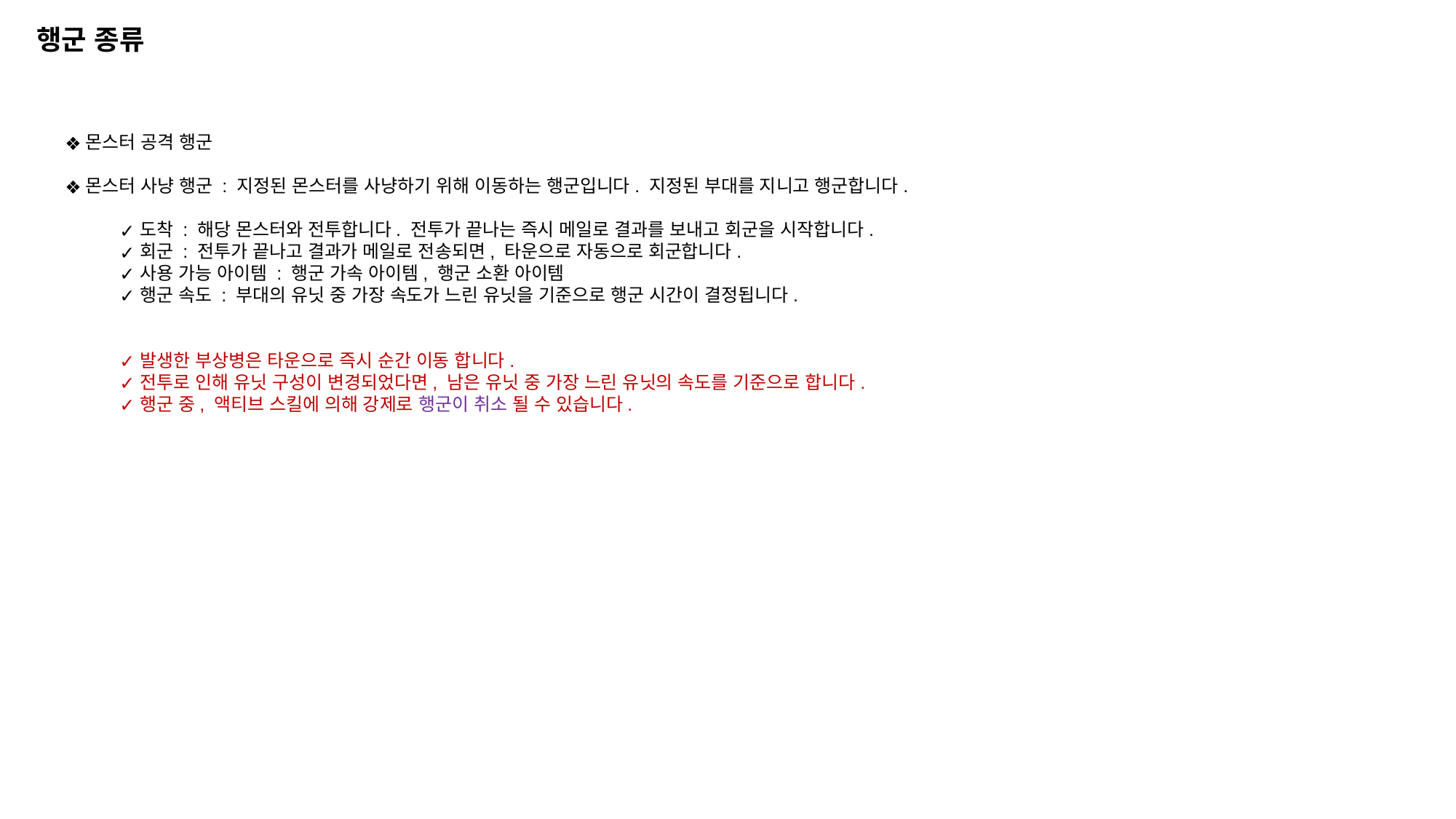

행군 종류
몬스터 공격 행군

몬스터 사냥 행군 : 지정된 몬스터를 사냥하기 위해 이동하는 행군입니다. 지정된 부대를 지니고 행군합니다.

도착 : 해당 몬스터와 전투합니다. 전투가 끝나는 즉시 메일로 결과를 보내고 회군을 시작합니다.
회군 : 전투가 끝나고 결과가 메일로 전송되면, 타운으로 자동으로 회군합니다.
사용 가능 아이템 : 행군 가속 아이템, 행군 소환 아이템
행군 속도 : 부대의 유닛 중 가장 속도가 느린 유닛을 기준으로 행군 시간이 결정됩니다.

발생한 부상병은 타운으로 즉시 순간 이동 합니다.
전투로 인해 유닛 구성이 변경되었다면, 남은 유닛 중 가장 느린 유닛의 속도를 기준으로 합니다.
행군 중, 액티브 스킬에 의해 강제로 행군이 취소 될 수 있습니다.